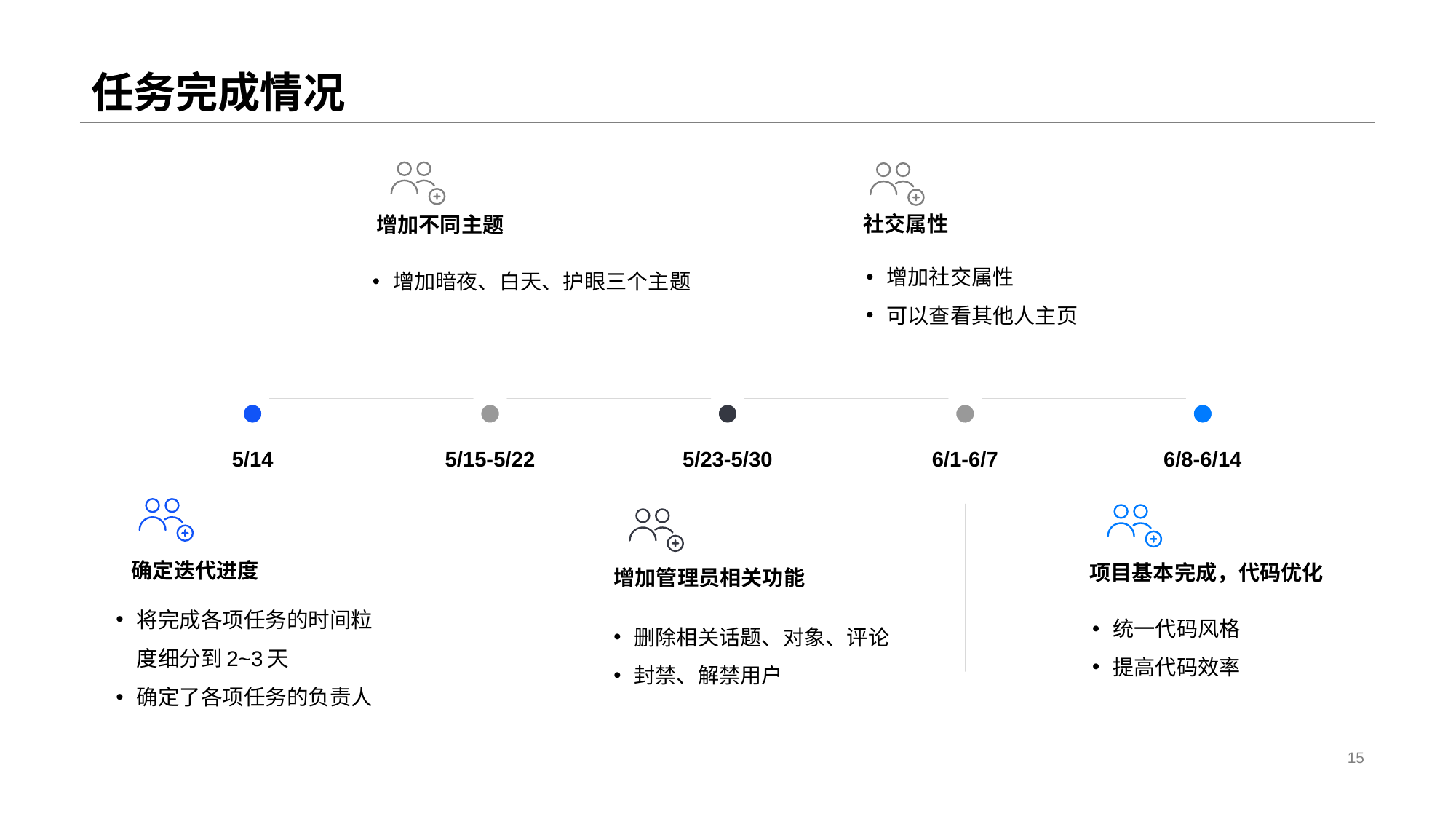

# 任务完成情况

社交属性
增加不同主题
增加社交属性
可以查看其他人主页

5/14
5/15-5/22
5/23-5/30
6/1-6/7
6/8-6/14

确定迭代进度
项目基本完成，代码优化
增加管理员相关功能
将完成各项任务的时间粒度细分到2~3天
确定了各项任务的负责人
统一代码风格
提高代码效率
删除相关话题、对象、评论
封禁、解禁用户
增加暗夜、白天、护眼三个主题
15